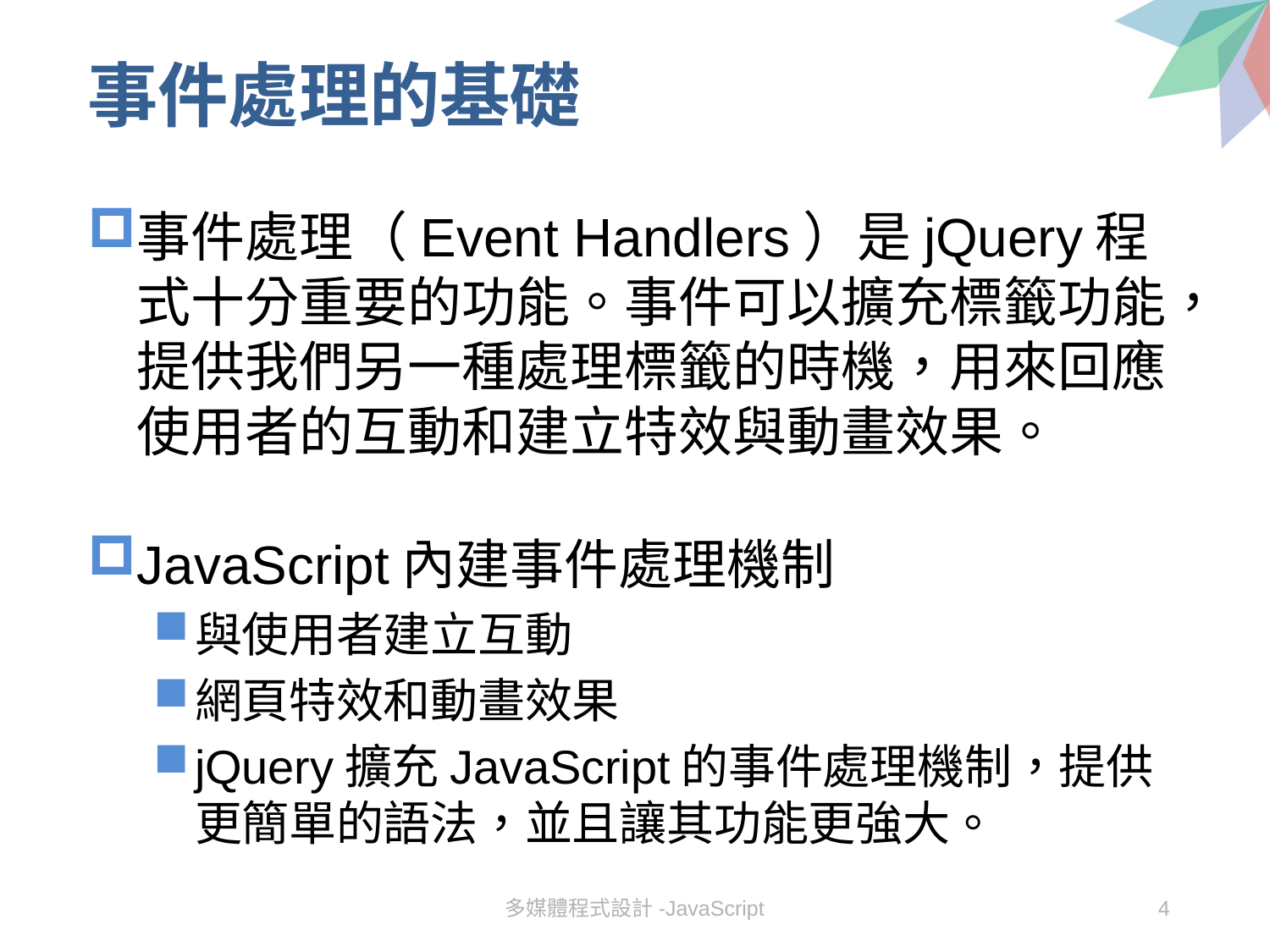

# 事件處理的基礎
事件處理（Event Handlers）是jQuery程式十分重要的功能。事件可以擴充標籤功能，提供我們另一種處理標籤的時機，用來回應使用者的互動和建立特效與動畫效果。

JavaScript內建事件處理機制
與使用者建立互動
網頁特效和動畫效果
jQuery擴充JavaScript的事件處理機制，提供更簡單的語法，並且讓其功能更強大。

多媒體程式設計-JavaScript
4